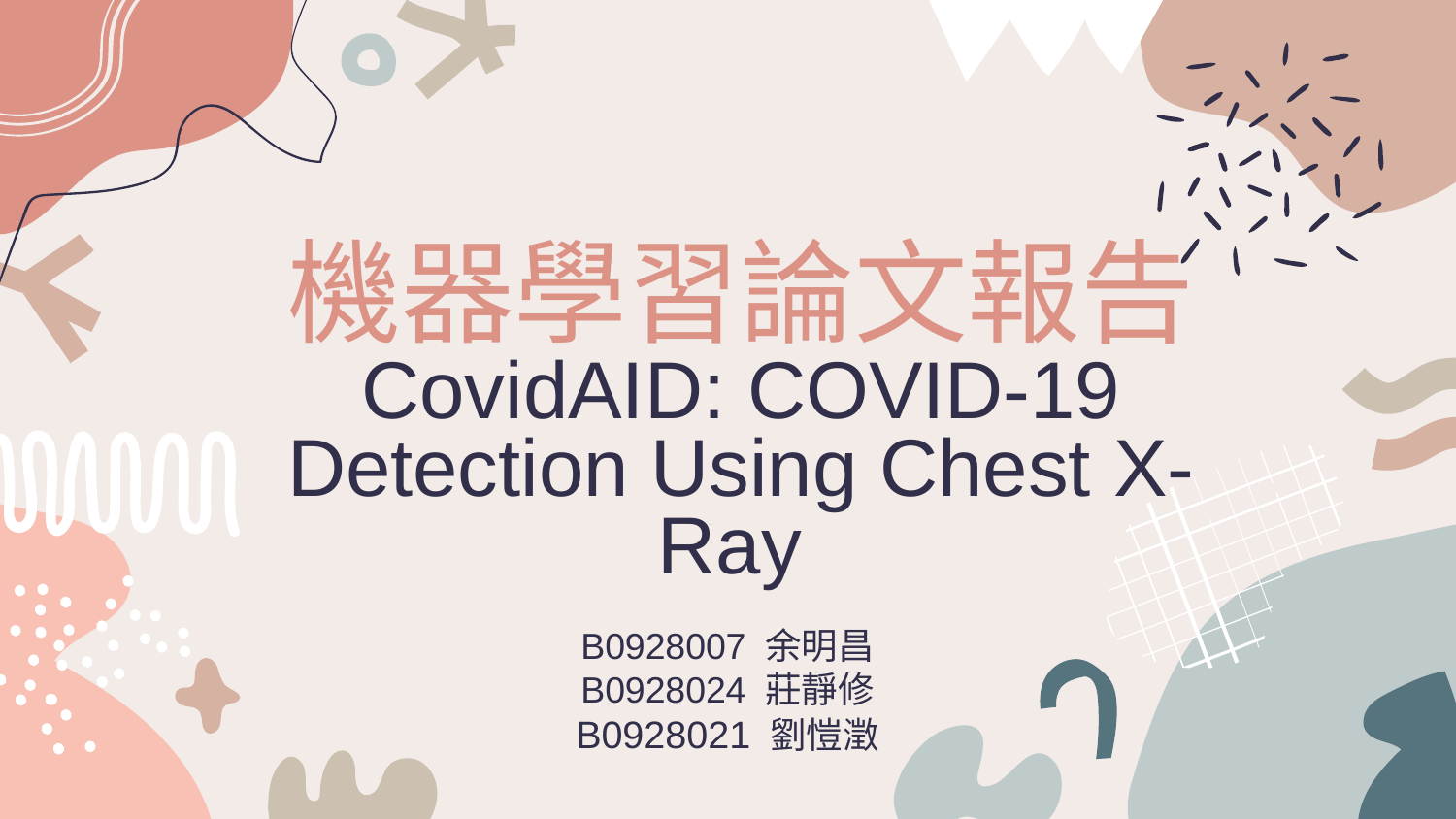

# 機器學習論文報告
CovidAID: COVID-19 Detection Using Chest X-Ray

B0928007 余明昌
B0928024 莊靜修
B0928021 劉愷澂